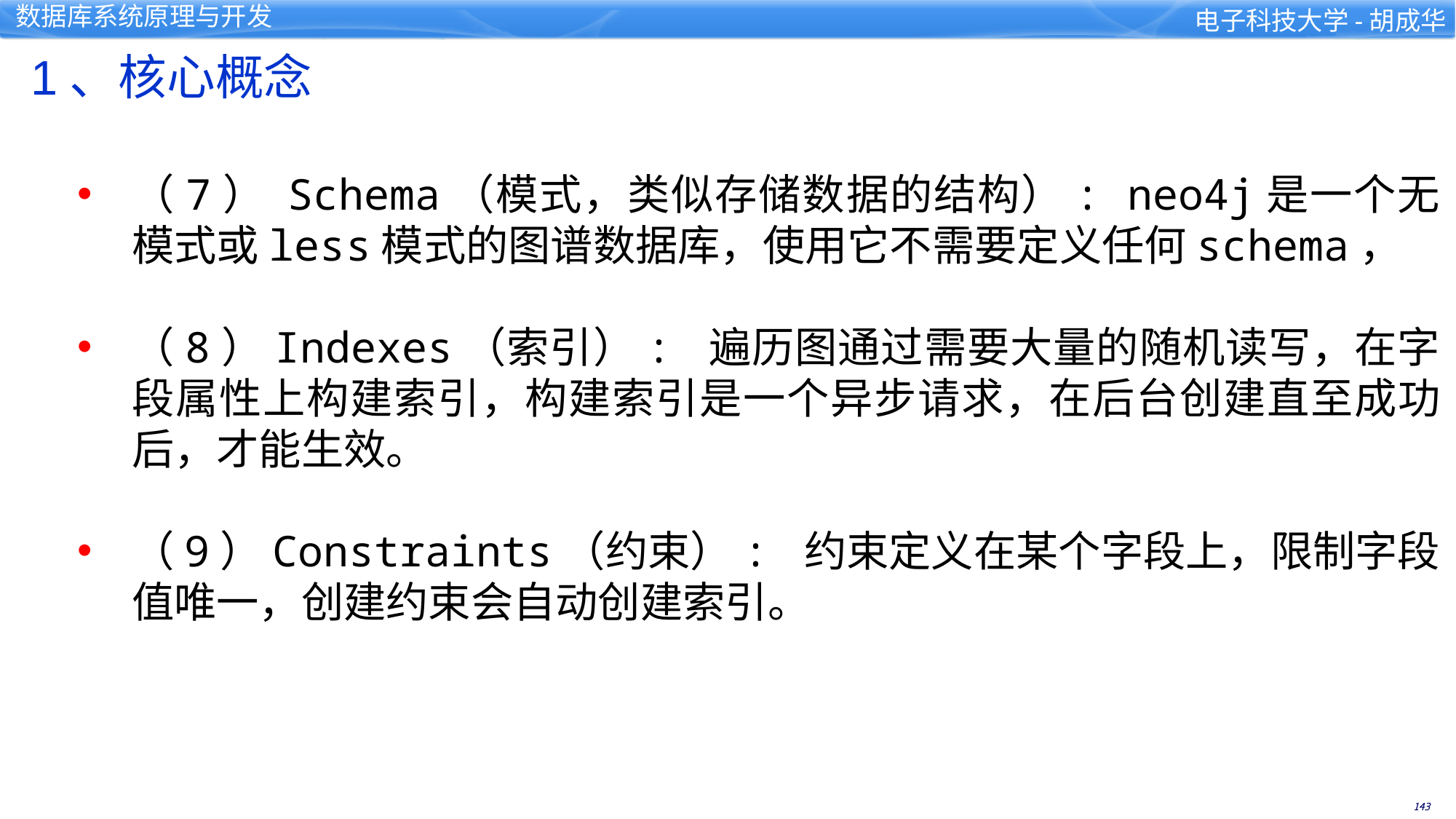

1、核心概念
（7） Schema（模式，类似存储数据的结构）: neo4j是一个无模式或less模式的图谱数据库，使用它不需要定义任何schema，

（8）Indexes（索引）: 遍历图通过需要大量的随机读写，在字段属性上构建索引，构建索引是一个异步请求，在后台创建直至成功后，才能生效。

（9）Constraints（约束）: 约束定义在某个字段上，限制字段值唯一，创建约束会自动创建索引。